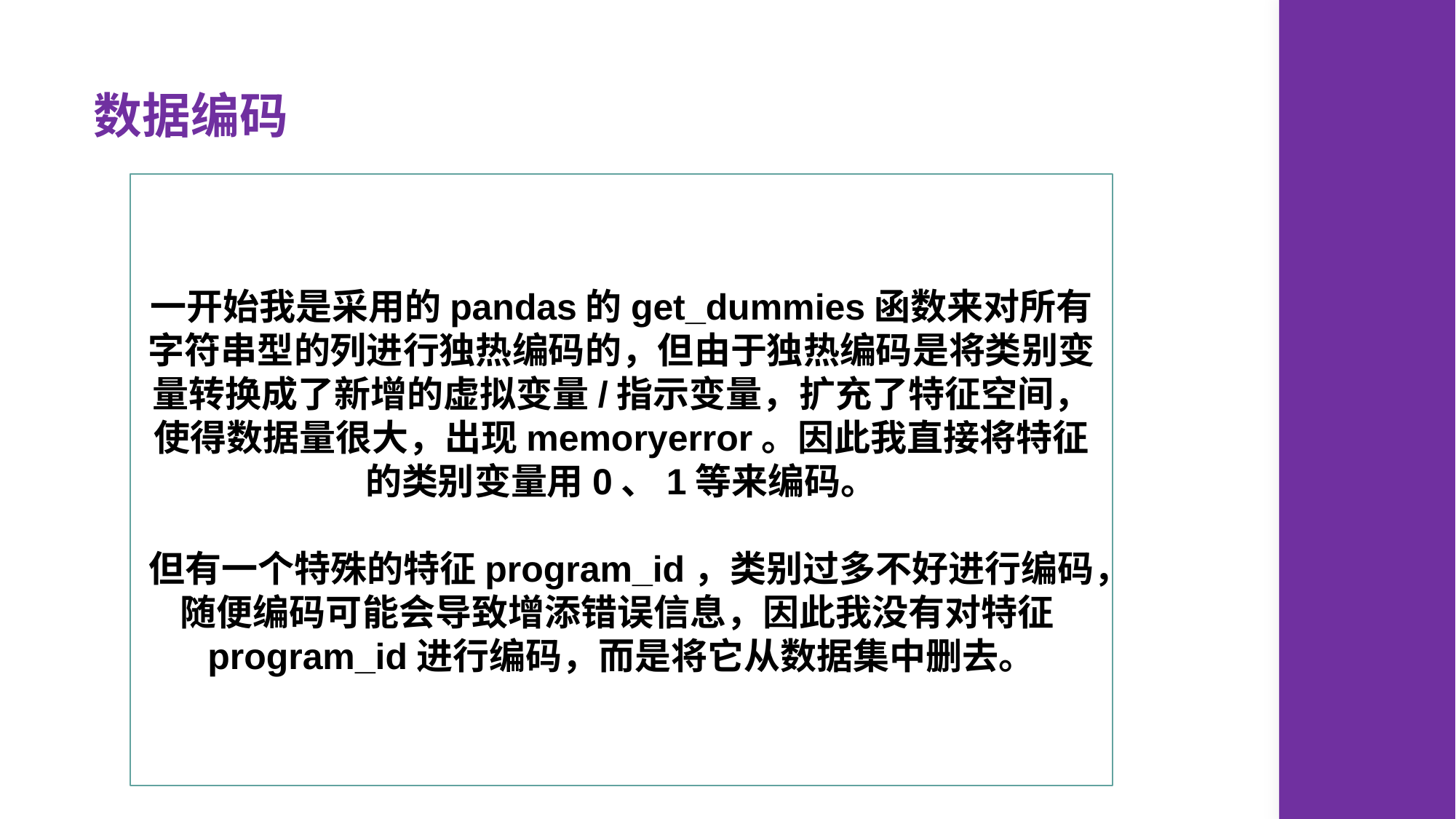

数据编码
一开始我是采用的pandas的get_dummies函数来对所有字符串型的列进行独热编码的，但由于独热编码是将类别变量转换成了新增的虚拟变量/指示变量，扩充了特征空间，使得数据量很大，出现memoryerror。因此我直接将特征的类别变量用0、1等来编码。

但有一个特殊的特征program_id，类别过多不好进行编码，随便编码可能会导致增添错误信息，因此我没有对特征program_id进行编码，而是将它从数据集中删去。